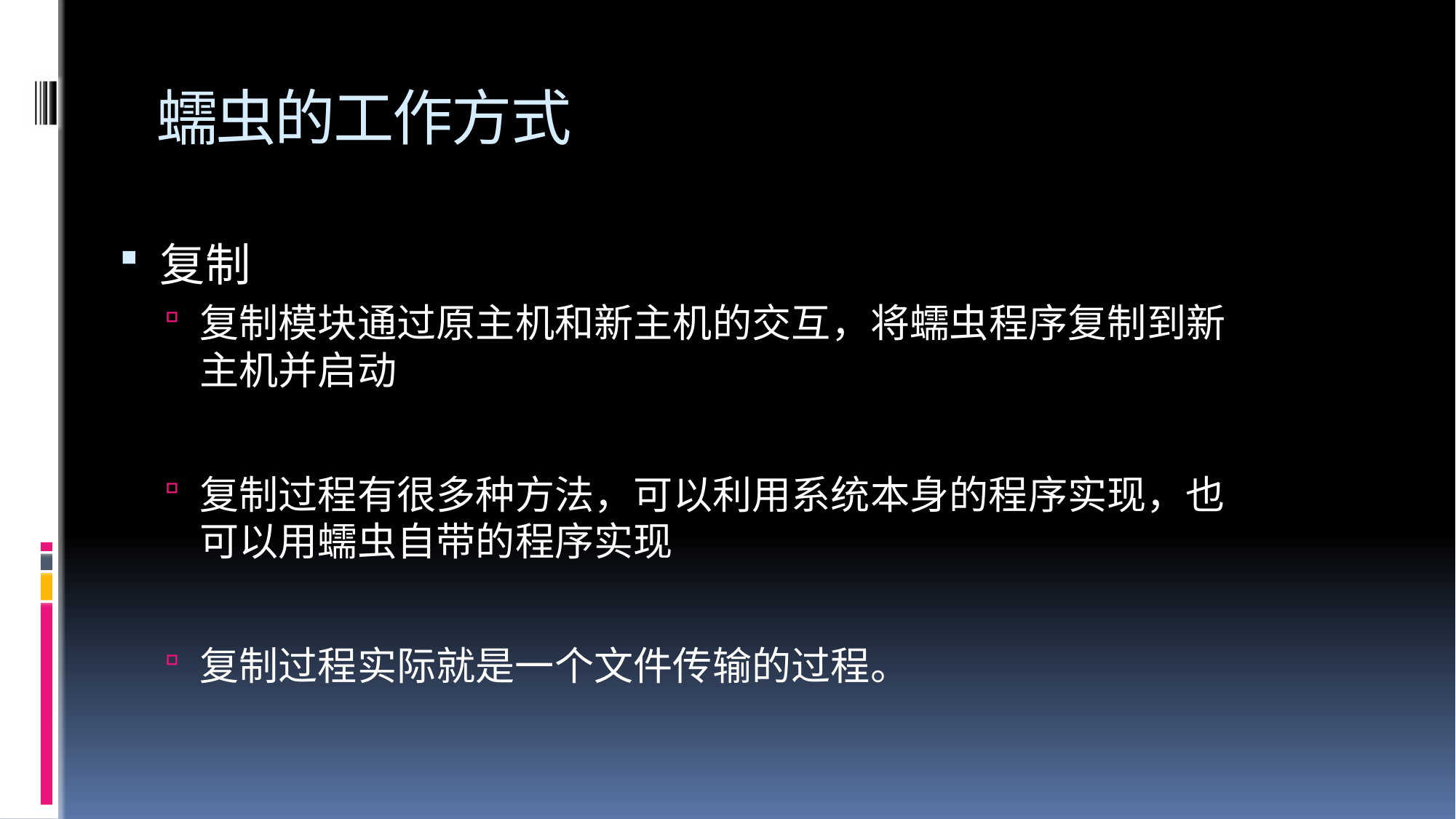

# 蠕虫的工作方式
复制
复制模块通过原主机和新主机的交互，将蠕虫程序复制到新主机并启动

复制过程有很多种方法，可以利用系统本身的程序实现，也可以用蠕虫自带的程序实现

复制过程实际就是一个文件传输的过程。